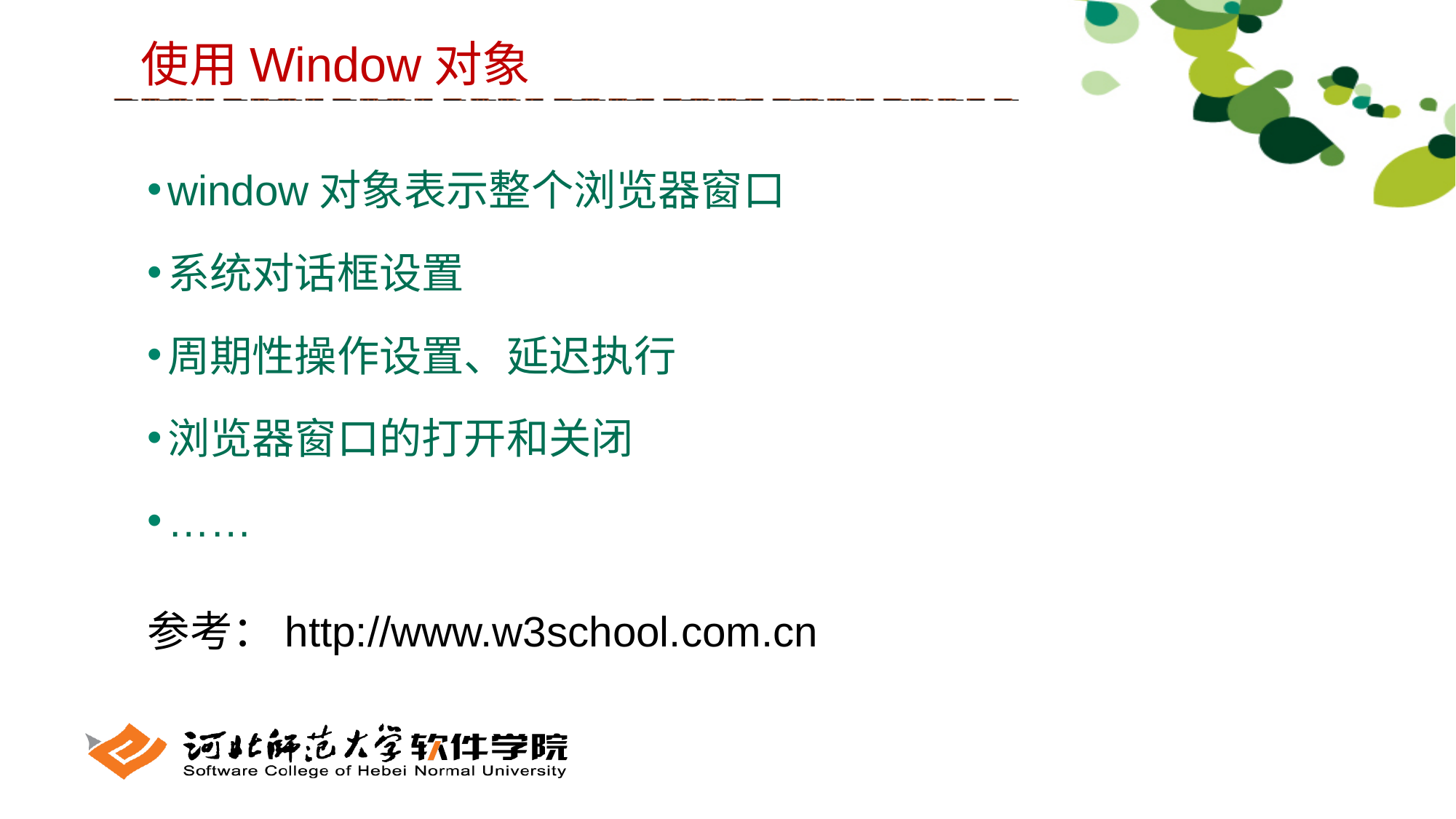

使用Window对象
window对象表示整个浏览器窗口
系统对话框设置
周期性操作设置、延迟执行
浏览器窗口的打开和关闭
……
参考：http://www.w3school.com.cn